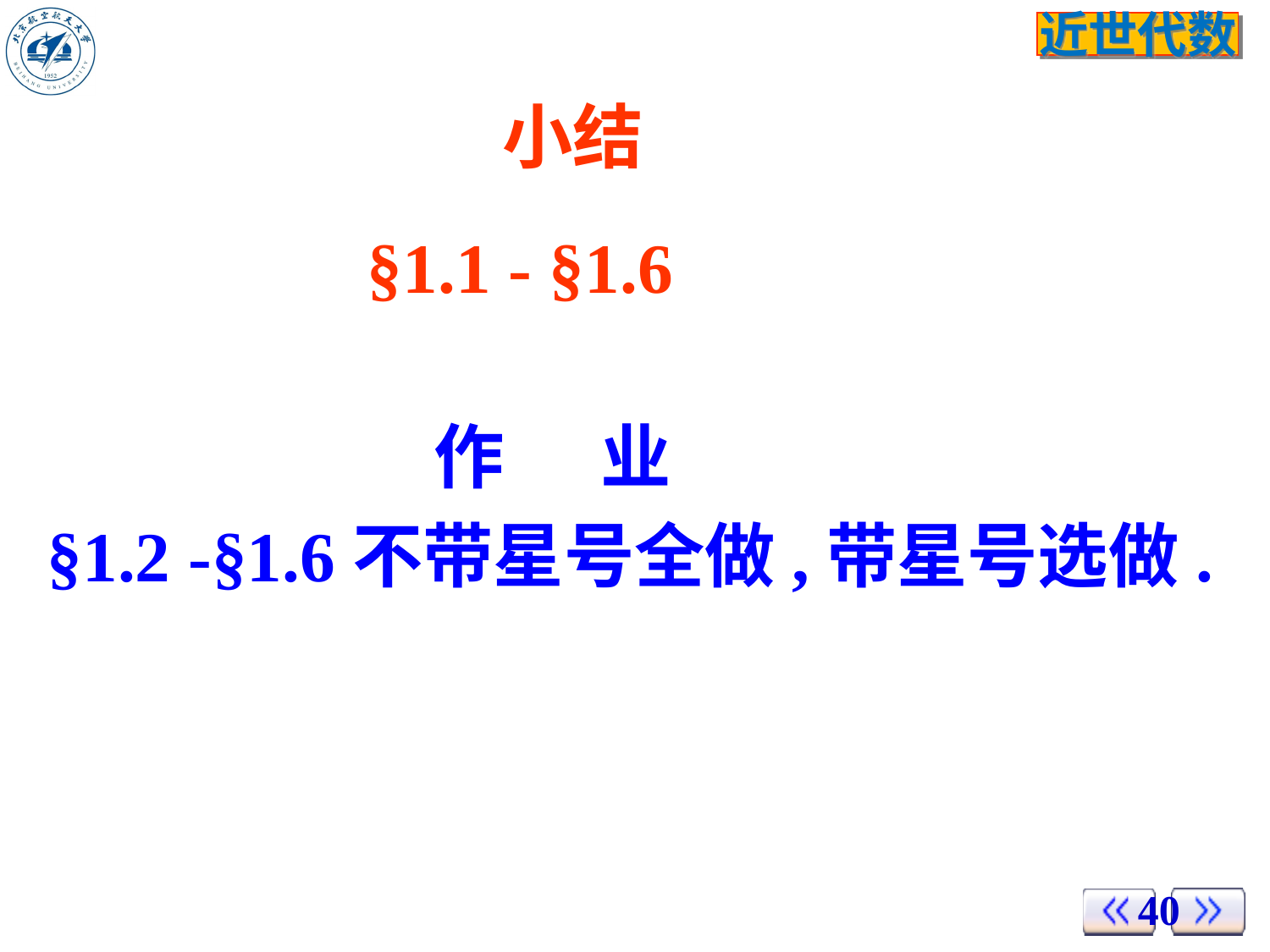

小结
§1.1 - §1.6
                       作      业
§1.2 -§1.6不带星号全做,带星号选做.
40